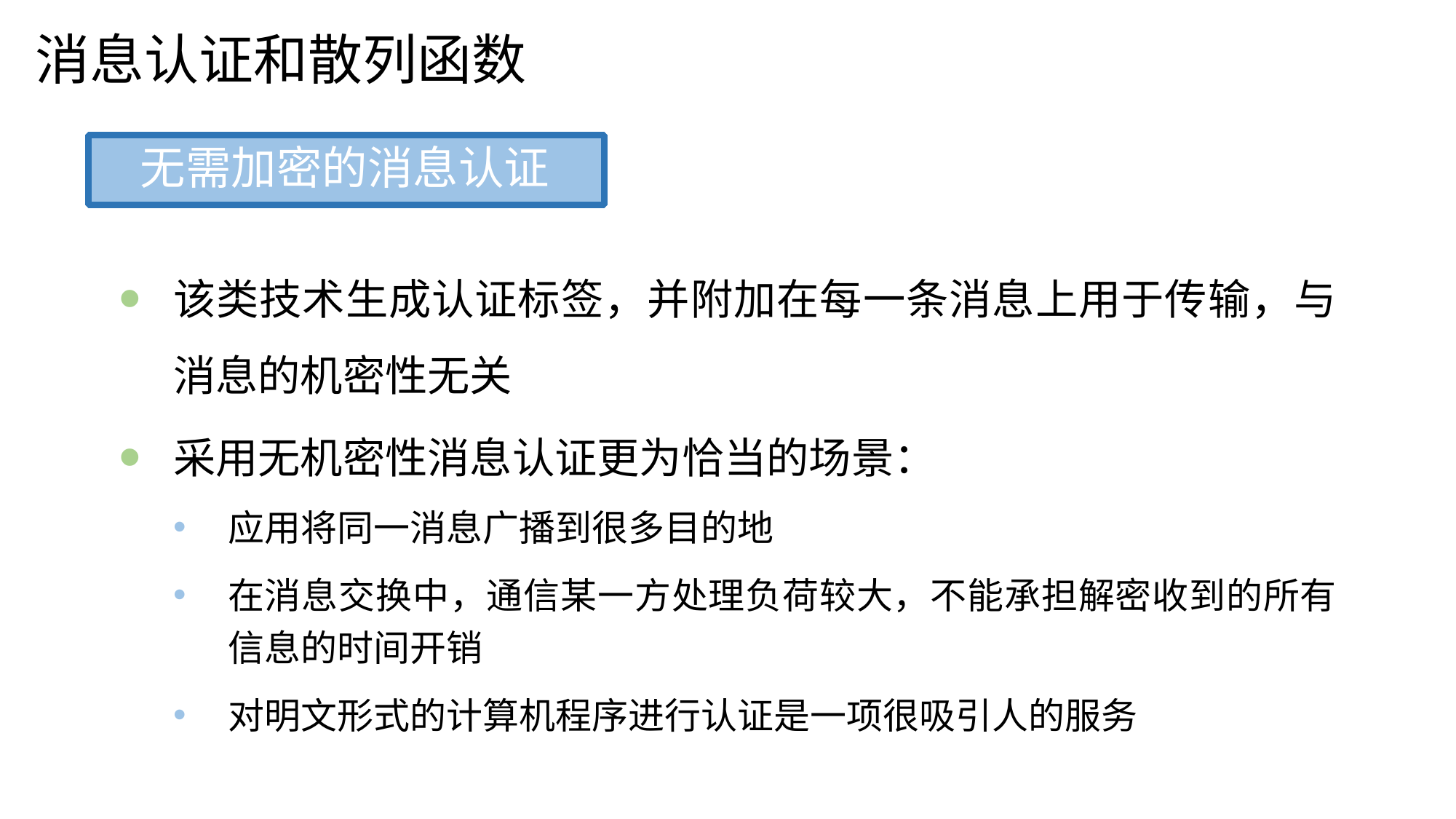

消息认证和散列函数

无需加密的消息认证
该类技术生成认证标签，并附加在每一条消息上用于传输，与消息的机密性无关
采用无机密性消息认证更为恰当的场景：
应用将同一消息广播到很多目的地
在消息交换中，通信某一方处理负荷较大，不能承担解密收到的所有信息的时间开销
对明文形式的计算机程序进行认证是一项很吸引人的服务